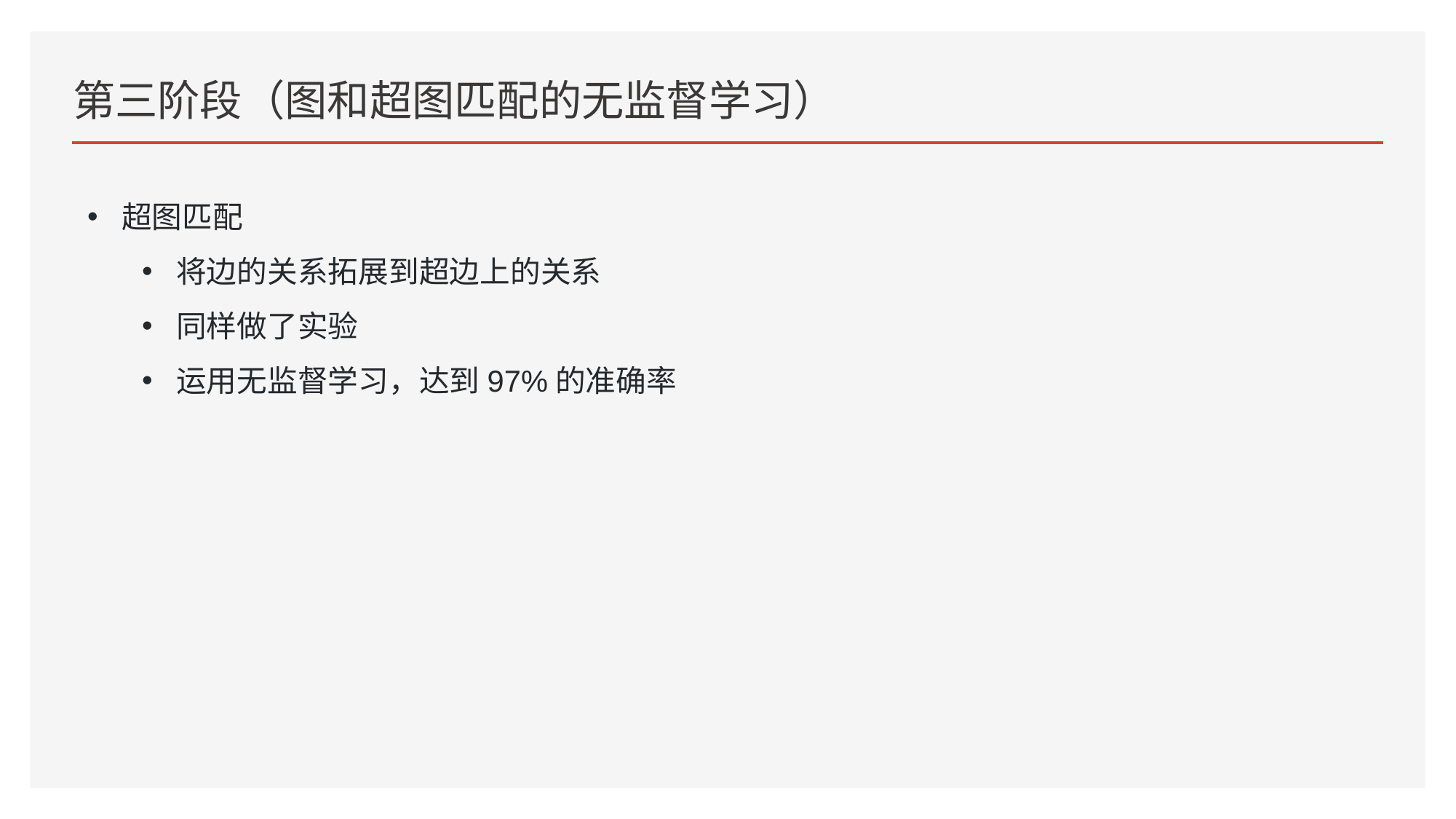

# 第三阶段（图和超图匹配的无监督学习）

超图匹配
将边的关系拓展到超边上的关系
同样做了实验
运用无监督学习，达到97%的准确率